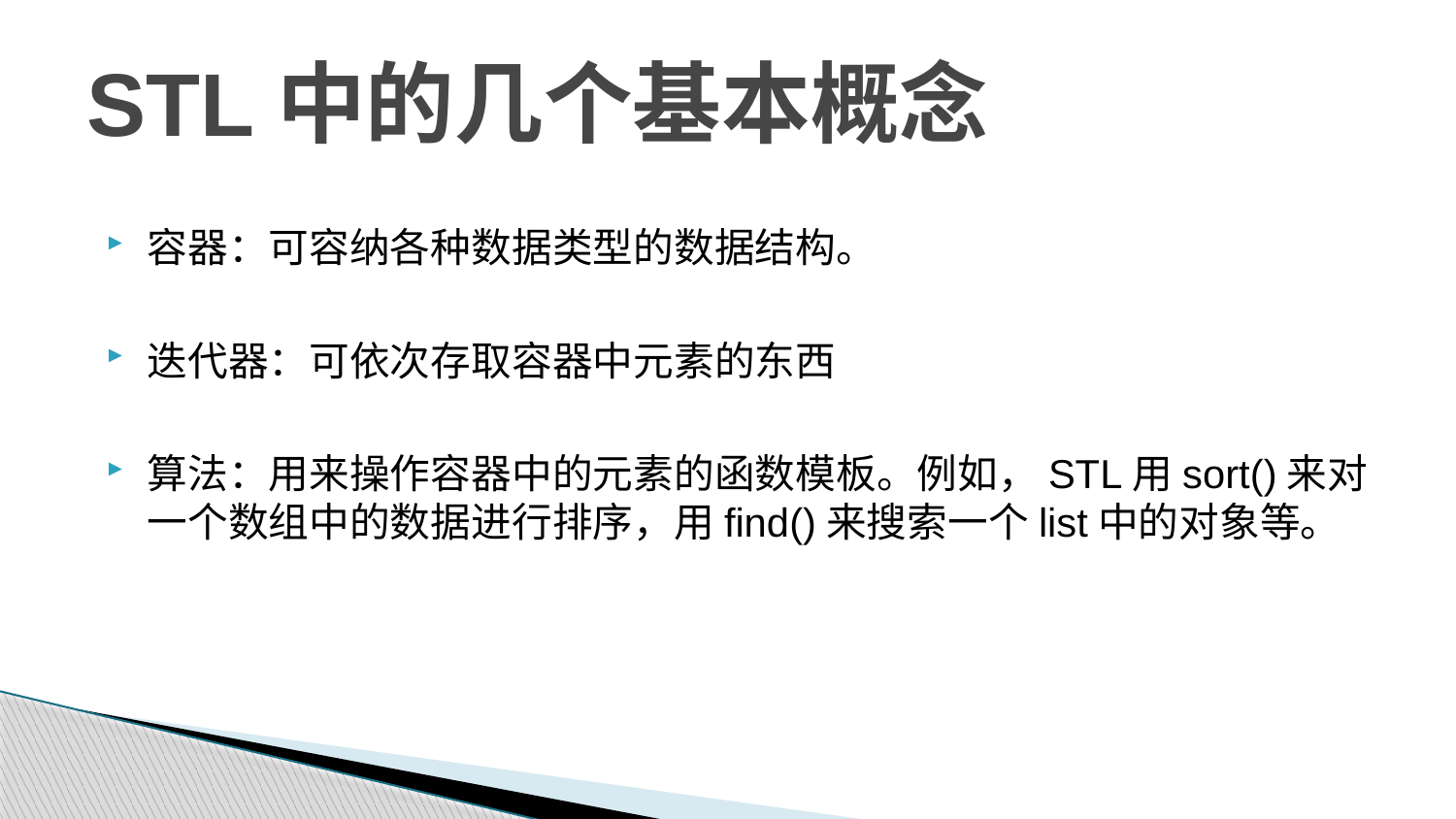

# STL中的几个基本概念
容器：可容纳各种数据类型的数据结构。

迭代器：可依次存取容器中元素的东西

算法：用来操作容器中的元素的函数模板。例如，STL用sort()来对一个数组中的数据进行排序，用find()来搜索一个list中的对象等。